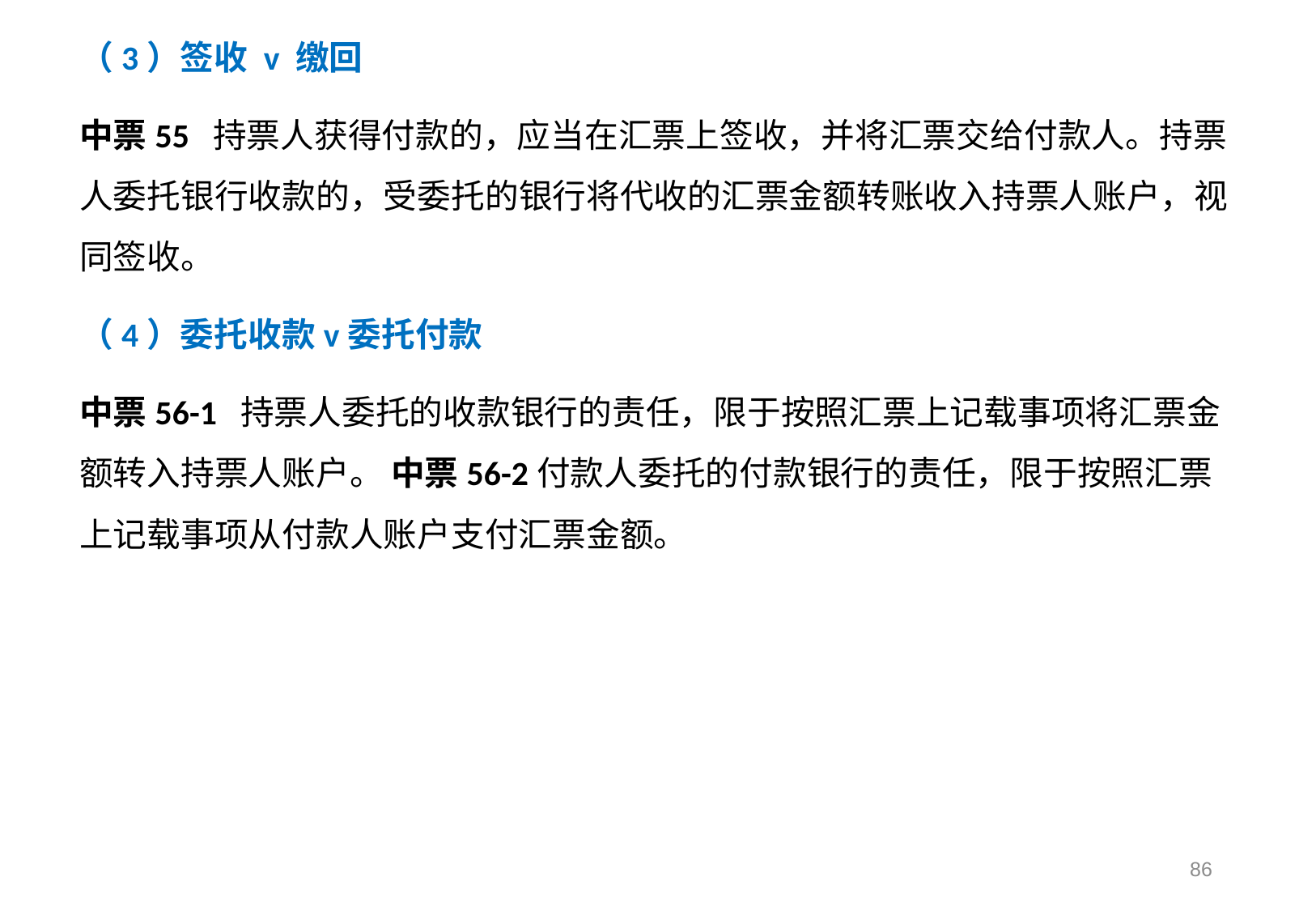

（3）签收 v 缴回
中票55  持票人获得付款的，应当在汇票上签收，并将汇票交给付款人。持票人委托银行收款的，受委托的银行将代收的汇票金额转账收入持票人账户，视同签收。
（4）委托收款v委托付款
中票56-1  持票人委托的收款银行的责任，限于按照汇票上记载事项将汇票金额转入持票人账户。 中票56-2付款人委托的付款银行的责任，限于按照汇票上记载事项从付款人账户支付汇票金额。
86